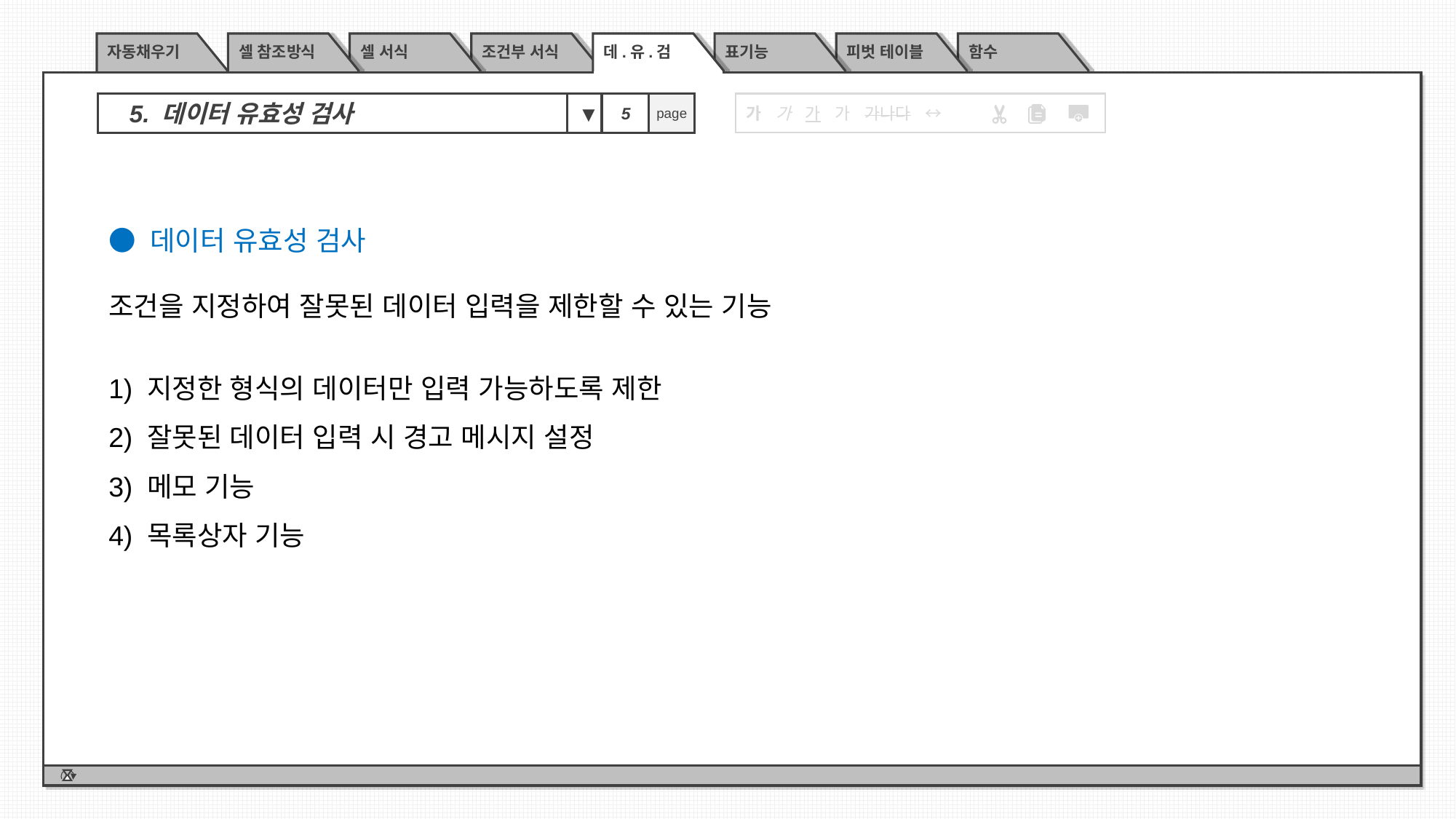

자동채우기
셀 참조방식
셀 서식
조건부 서식
데.유.검

표기능
피벗 테이블
함수

5. 데이터 유효성 검사
▼
5
page
가   가   가   가   가나다   ↔

● 데이터 유효성 검사

조건을 지정하여 잘못된 데이터 입력을 제한할 수 있는 기능

1) 지정한 형식의 데이터만 입력 가능하도록 제한
2) 잘못된 데이터 입력 시 경고 메시지 설정
3) 메모 기능
4) 목록상자 기능